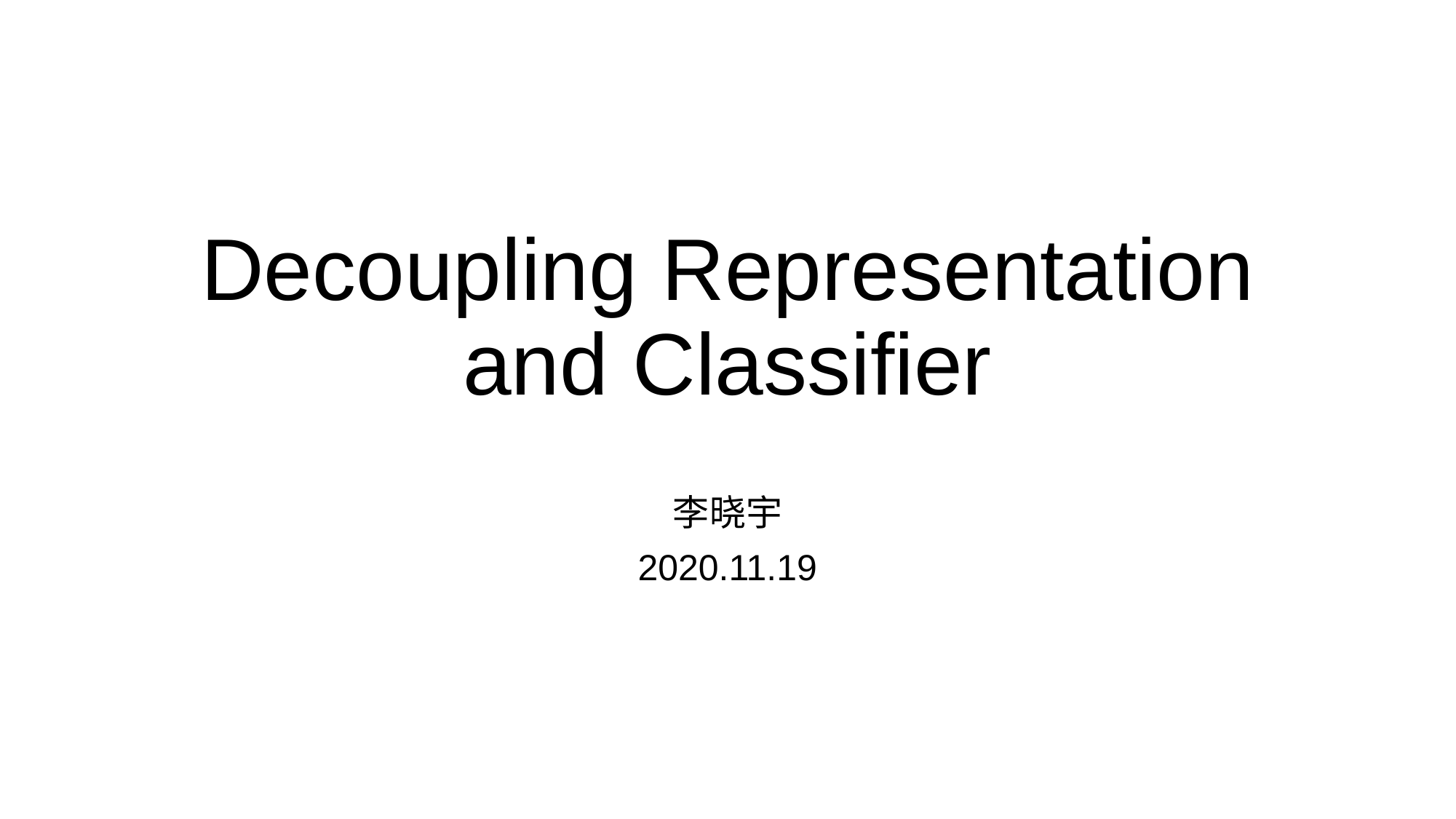

# Decoupling Representation and Classifier

李晓宇
2020.11.19